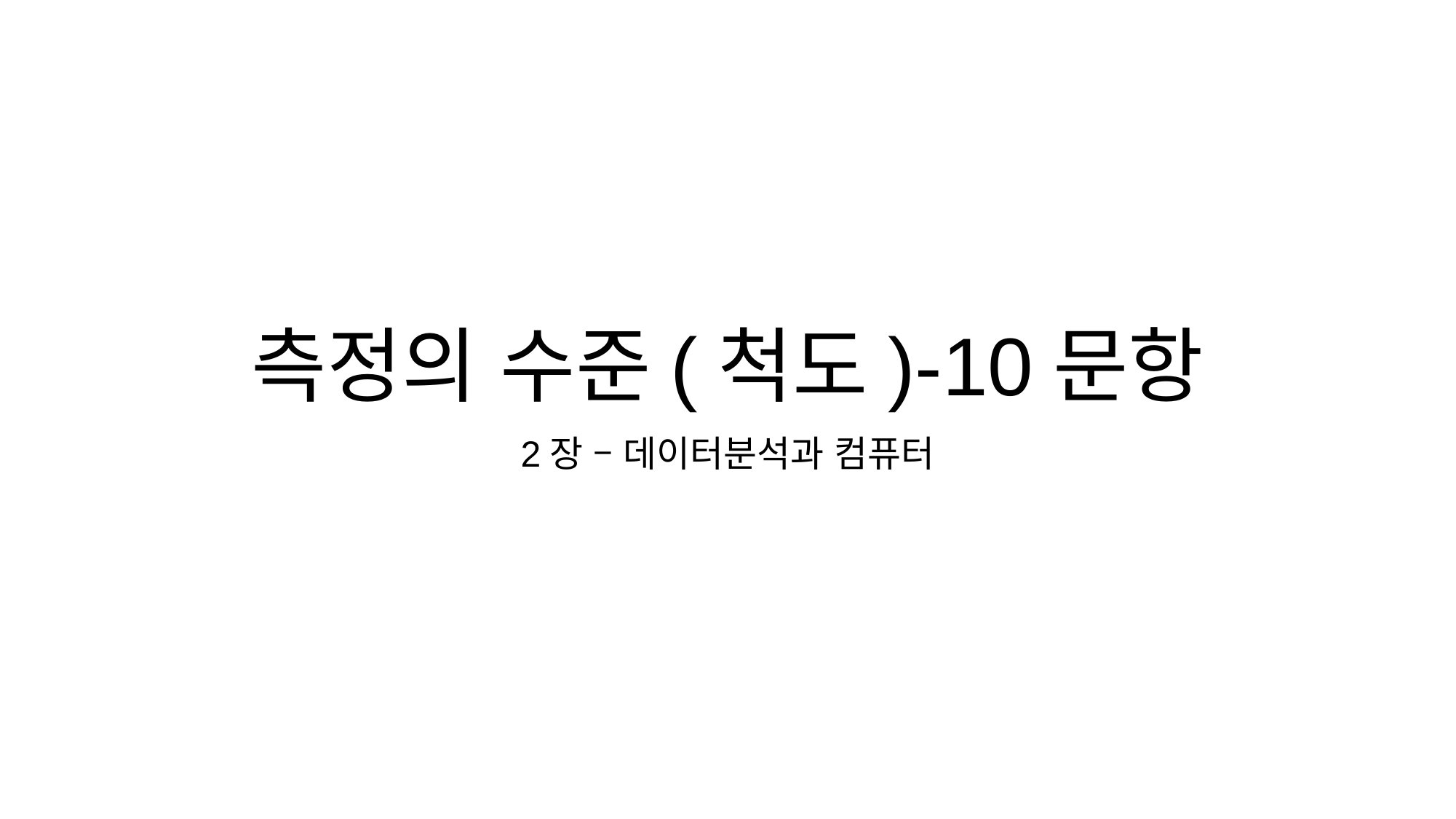

# 측정의 수준(척도)-10문항
2장 – 데이터분석과 컴퓨터